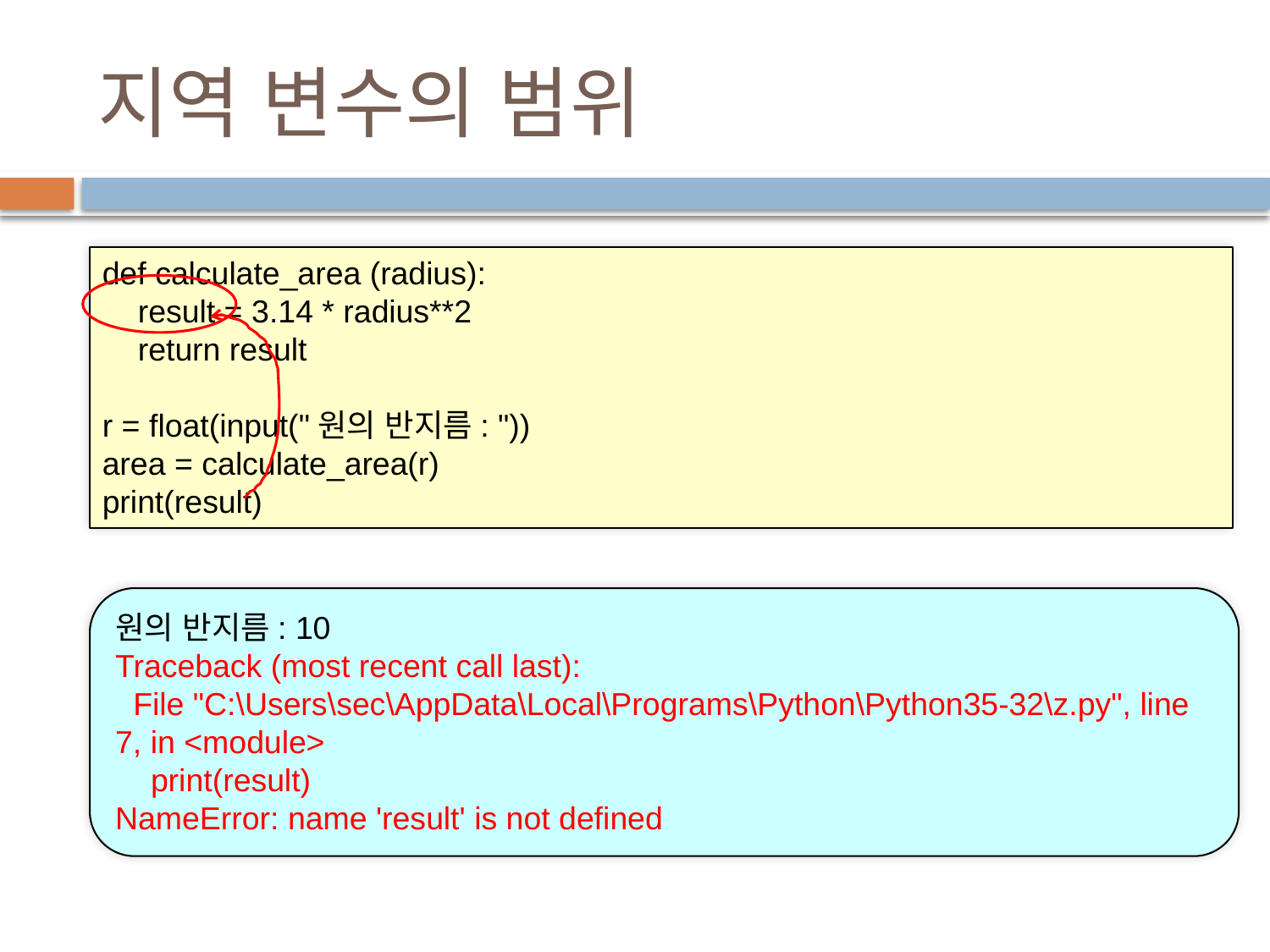

# 지역 변수의 범위
def calculate_area (radius):
    result = 3.14 * radius**2
    return result

r = float(input("원의 반지름: "))
area = calculate_area(r)
print(result)

원의 반지름: 10
Traceback (most recent call last):
  File "C:\Users\sec\AppData\Local\Programs\Python\Python35-32\z.py", line 7, in <module>
    print(result)
NameError: name 'result' is not defined